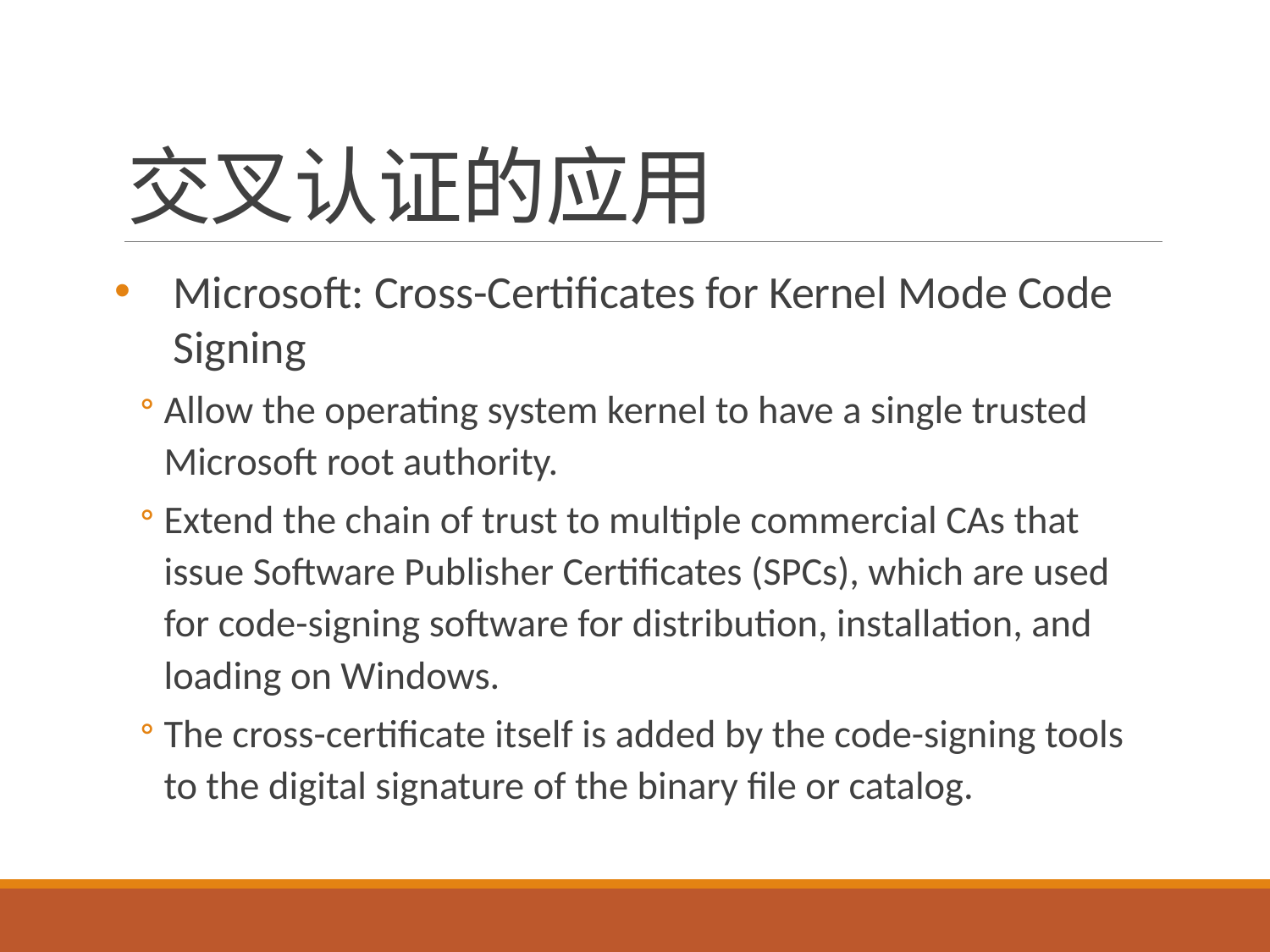

# 交叉认证的应用
Microsoft: Cross-Certificates for Kernel Mode Code Signing
Allow the operating system kernel to have a single trusted Microsoft root authority.
Extend the chain of trust to multiple commercial CAs that issue Software Publisher Certificates (SPCs), which are used for code-signing software for distribution, installation, and loading on Windows.
The cross-certificate itself is added by the code-signing tools to the digital signature of the binary file or catalog.

85